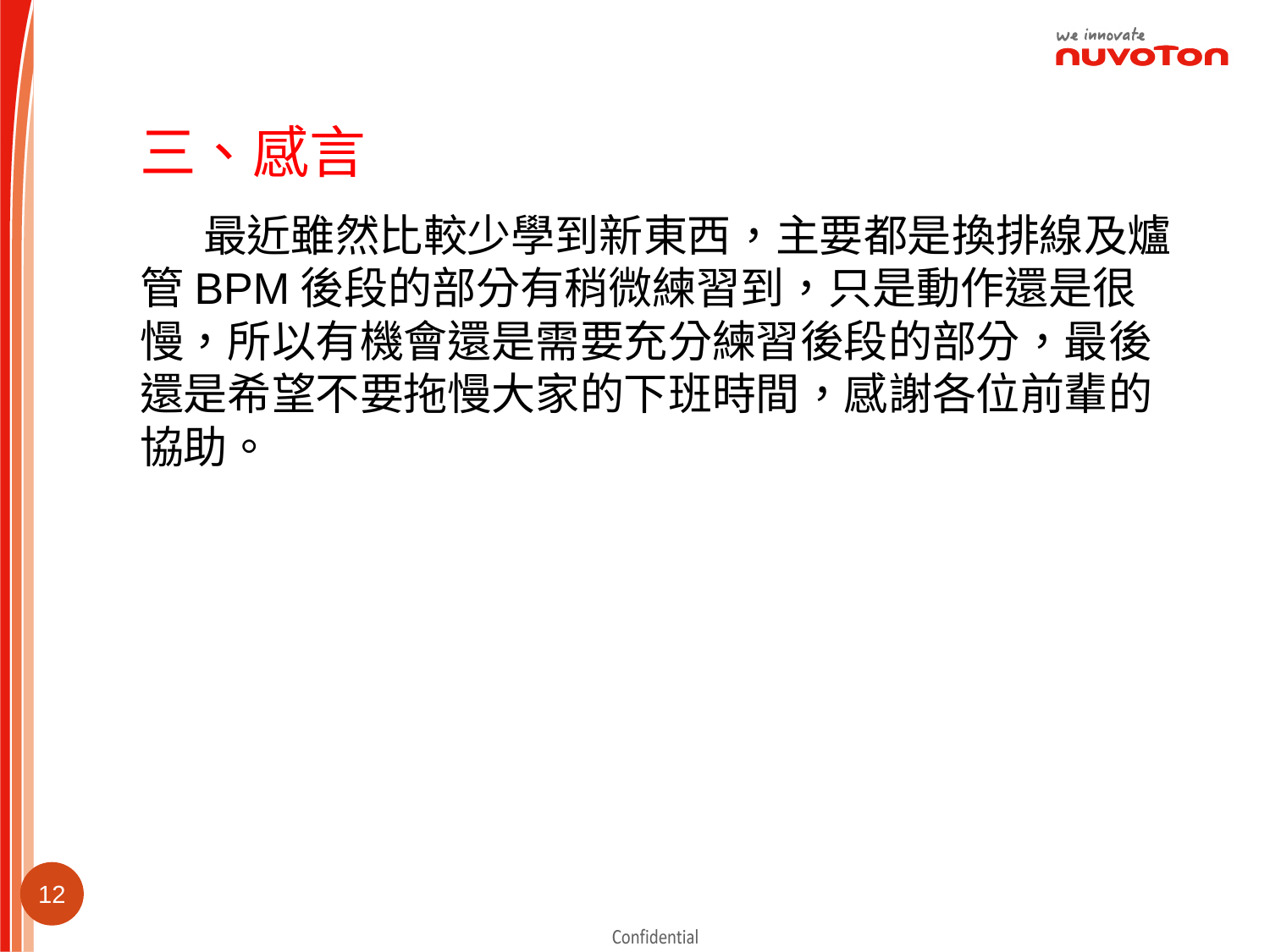

# 三、感言
最近雖然比較少學到新東西，主要都是換排線及爐管BPM後段的部分有稍微練習到，只是動作還是很慢，所以有機會還是需要充分練習後段的部分，最後還是希望不要拖慢大家的下班時間，感謝各位前輩的協助。

12